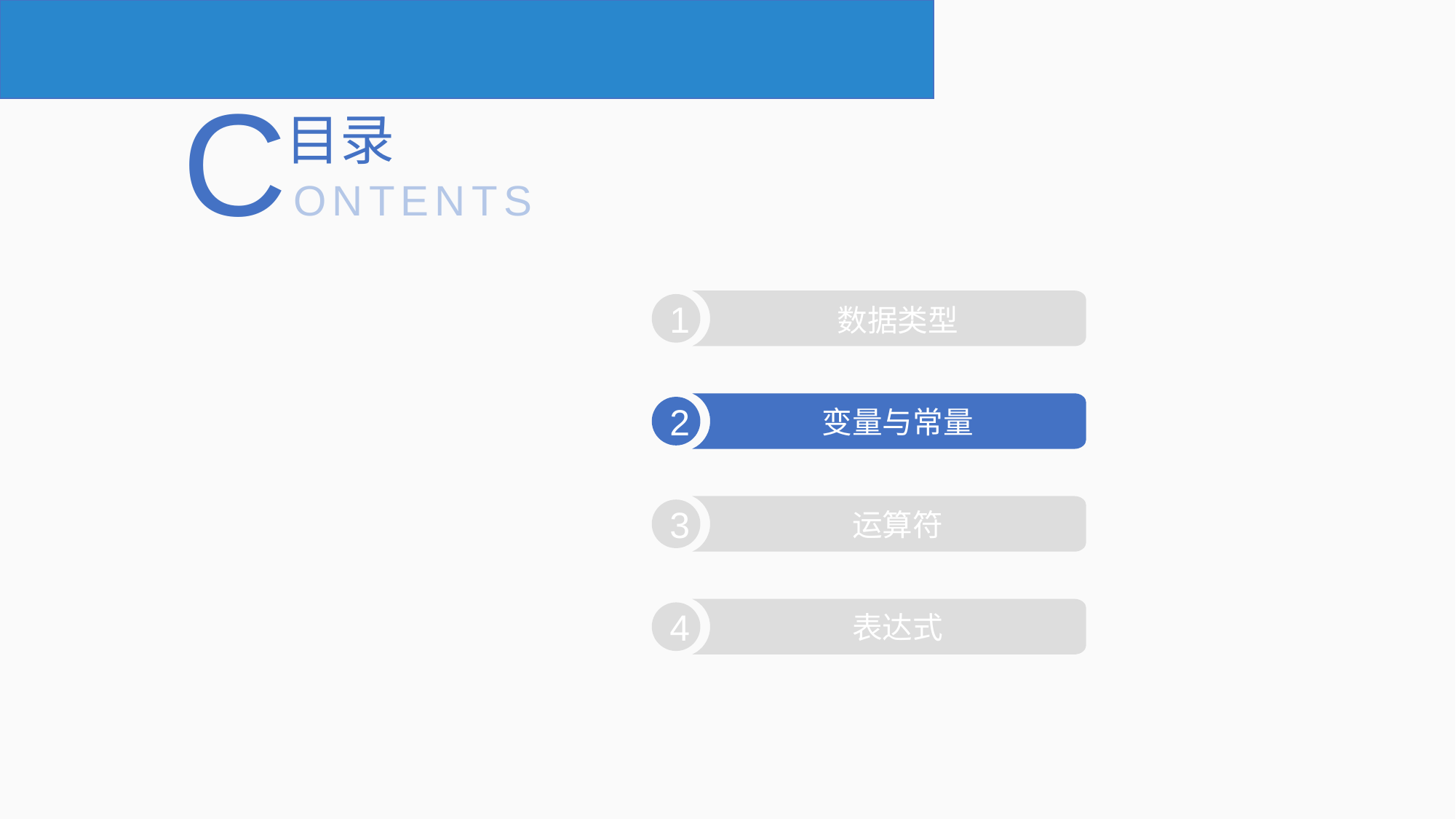

CONTENTS
目录
数据类型
1
变量与常量
2
运算符
3
表达式
4